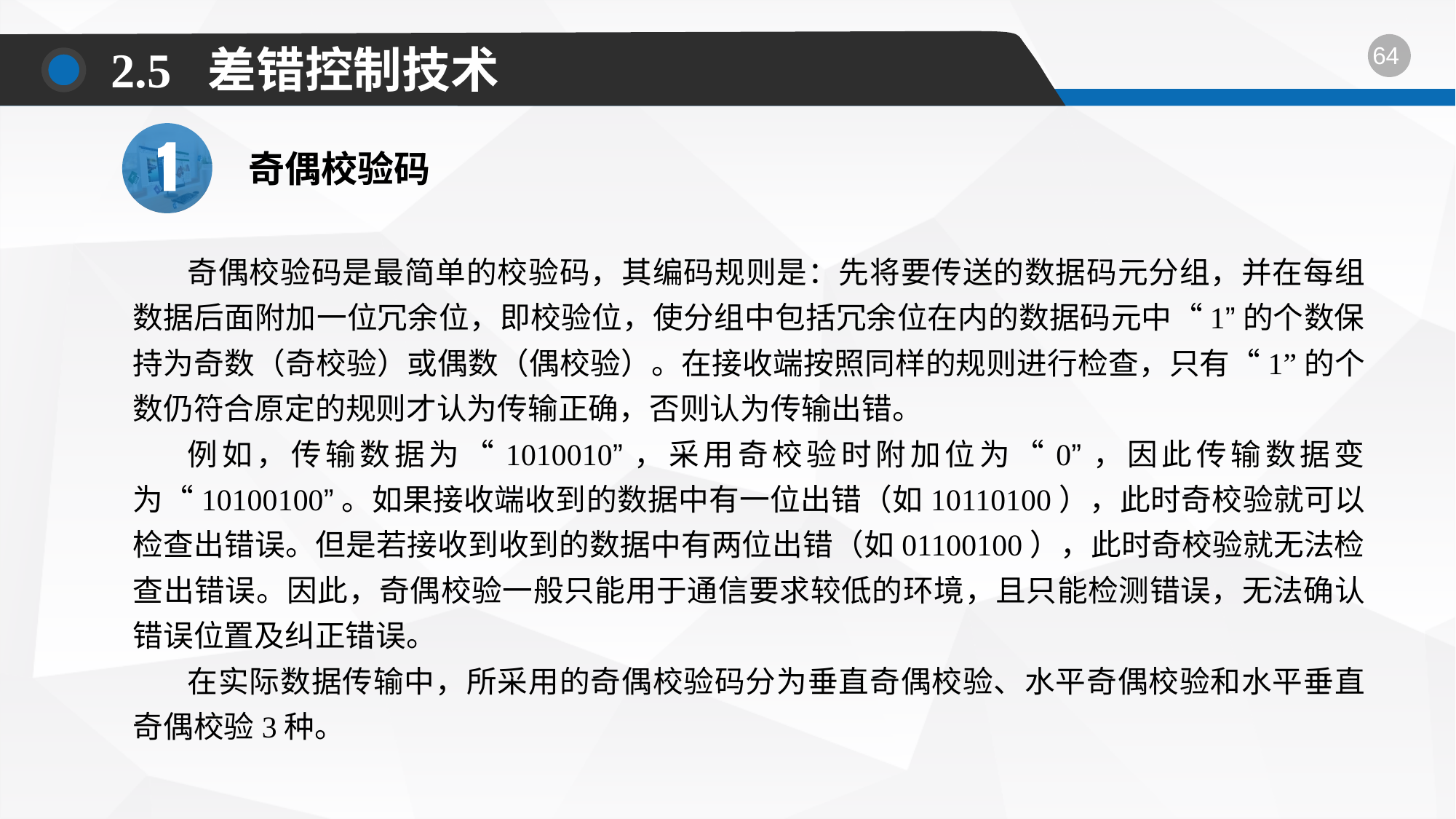

2.5  差错控制技术

1
奇偶校验码
奇偶校验码是最简单的校验码，其编码规则是：先将要传送的数据码元分组，并在每组数据后面附加一位冗余位，即校验位，使分组中包括冗余位在内的数据码元中“1”的个数保持为奇数（奇校验）或偶数（偶校验）。在接收端按照同样的规则进行检查，只有“1”的个数仍符合原定的规则才认为传输正确，否则认为传输出错。
例如，传输数据为“1010010”，采用奇校验时附加位为“0”，因此传输数据变为“10100100”。如果接收端收到的数据中有一位出错（如10110100），此时奇校验就可以检查出错误。但是若接收到收到的数据中有两位出错（如01100100），此时奇校验就无法检查出错误。因此，奇偶校验一般只能用于通信要求较低的环境，且只能检测错误，无法确认错误位置及纠正错误。
在实际数据传输中，所采用的奇偶校验码分为垂直奇偶校验、水平奇偶校验和水平垂直奇偶校验3种。